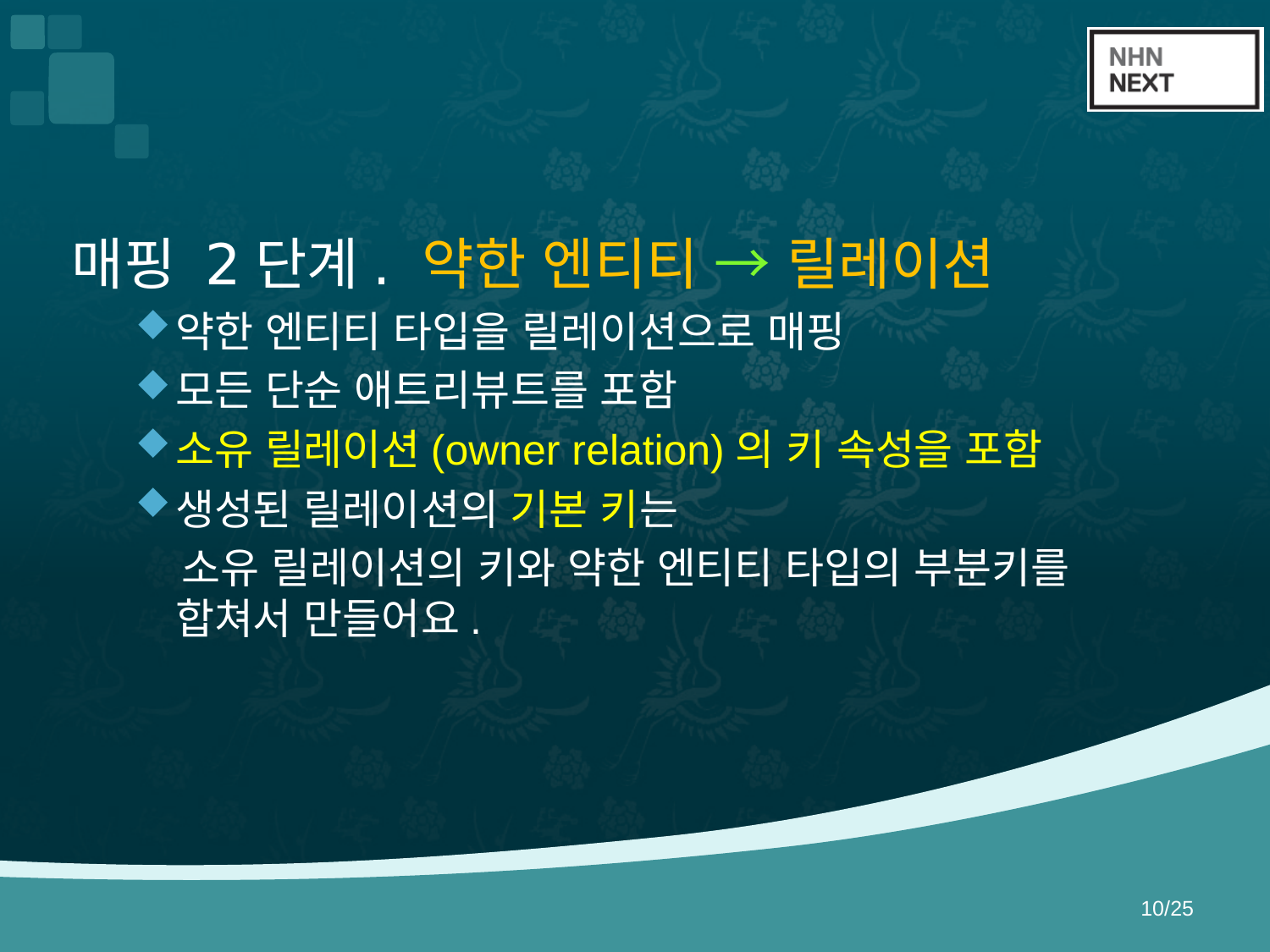

#
매핑 2단계. 약한 엔티티 → 릴레이션
약한 엔티티 타입을 릴레이션으로 매핑
모든 단순 애트리뷰트를 포함
소유 릴레이션(owner relation)의 키 속성을 포함
생성된 릴레이션의 기본 키는
   소유 릴레이션의 키와 약한 엔티티 타입의 부분키를 합쳐서 만들어요.
10/25